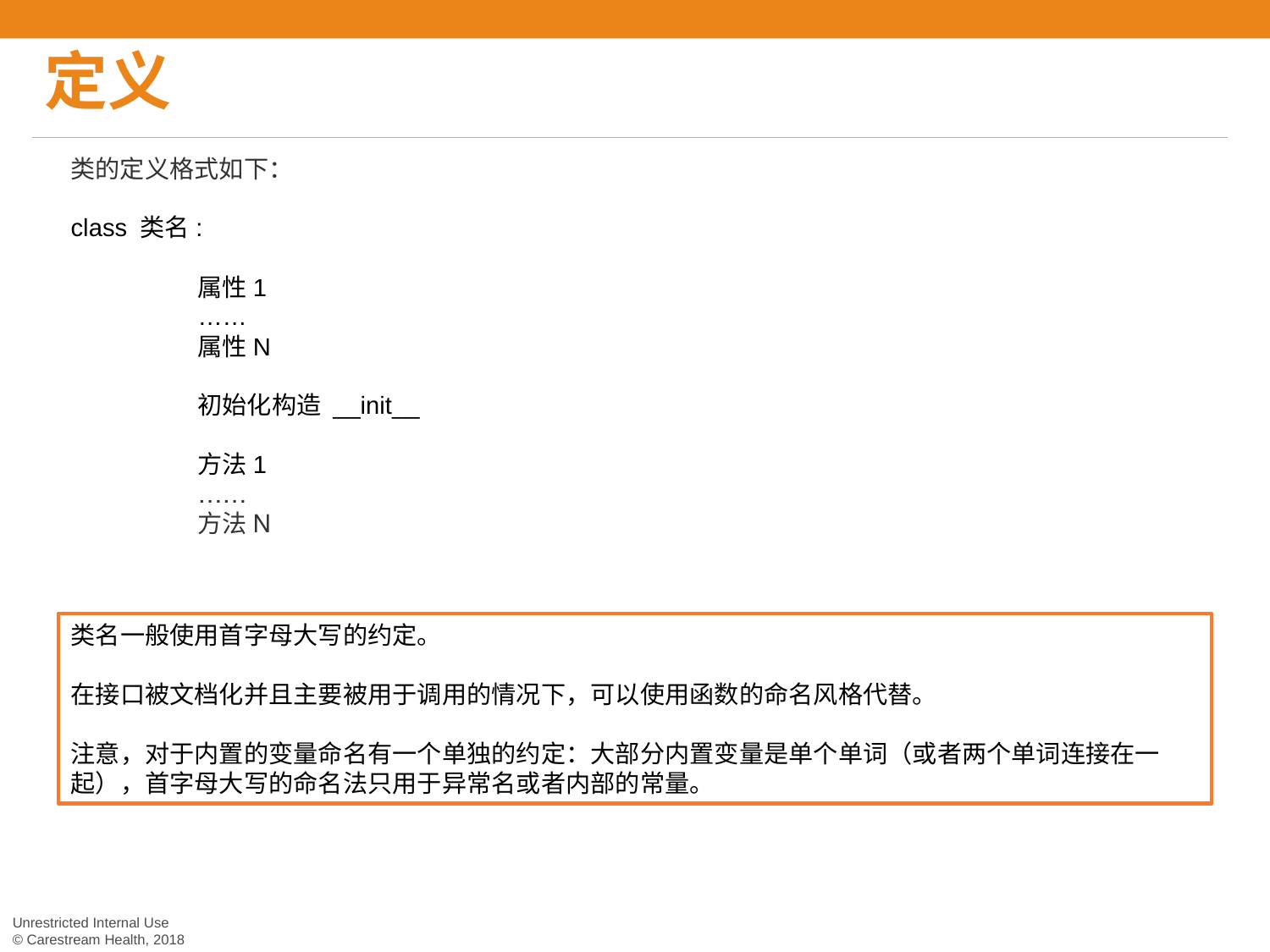

# 定义
类的定义格式如下：

class 类名:

	属性1
	……
	属性N

	初始化构造 __init__

	方法1
	……
	方法N
类名一般使用首字母大写的约定。
在接口被文档化并且主要被用于调用的情况下，可以使用函数的命名风格代替。
注意，对于内置的变量命名有一个单独的约定：大部分内置变量是单个单词（或者两个单词连接在一起），首字母大写的命名法只用于异常名或者内部的常量。
Unrestricted Internal Use
© Carestream Health, 2018